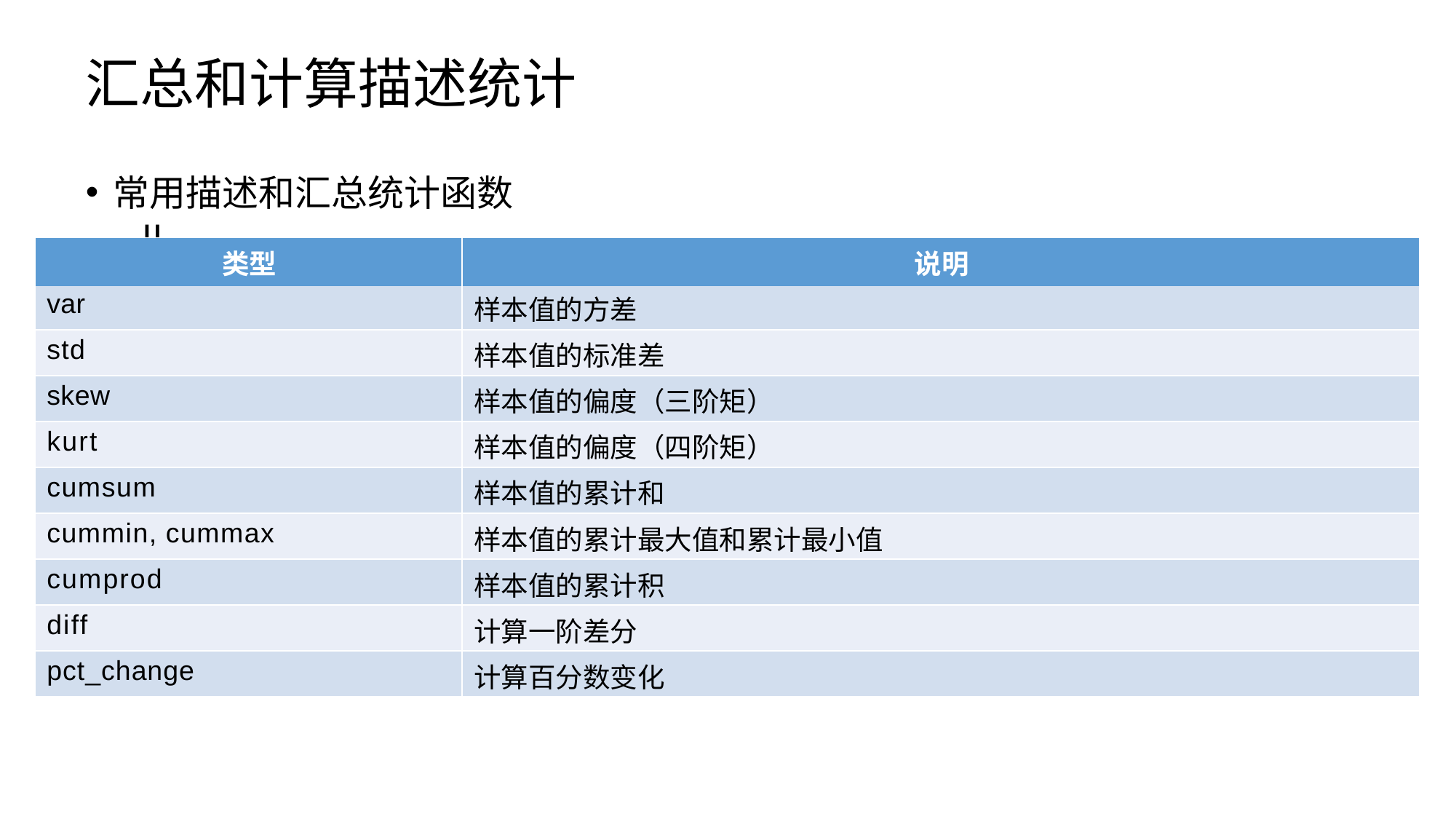

# 汇总和计算描述统计
常用描述和汇总统计函数	II
| 类型 | 说明 |
| --- | --- |
| var | 样本值的方差 |
| std | 样本值的标准差 |
| skew | 样本值的偏度（三阶矩） |
| kurt | 样本值的偏度（四阶矩） |
| cumsum | 样本值的累计和 |
| cummin, cummax | 样本值的累计最大值和累计最小值 |
| cumprod | 样本值的累计积 |
| diff | 计算一阶差分 |
| pct\_change | 计算百分数变化 |